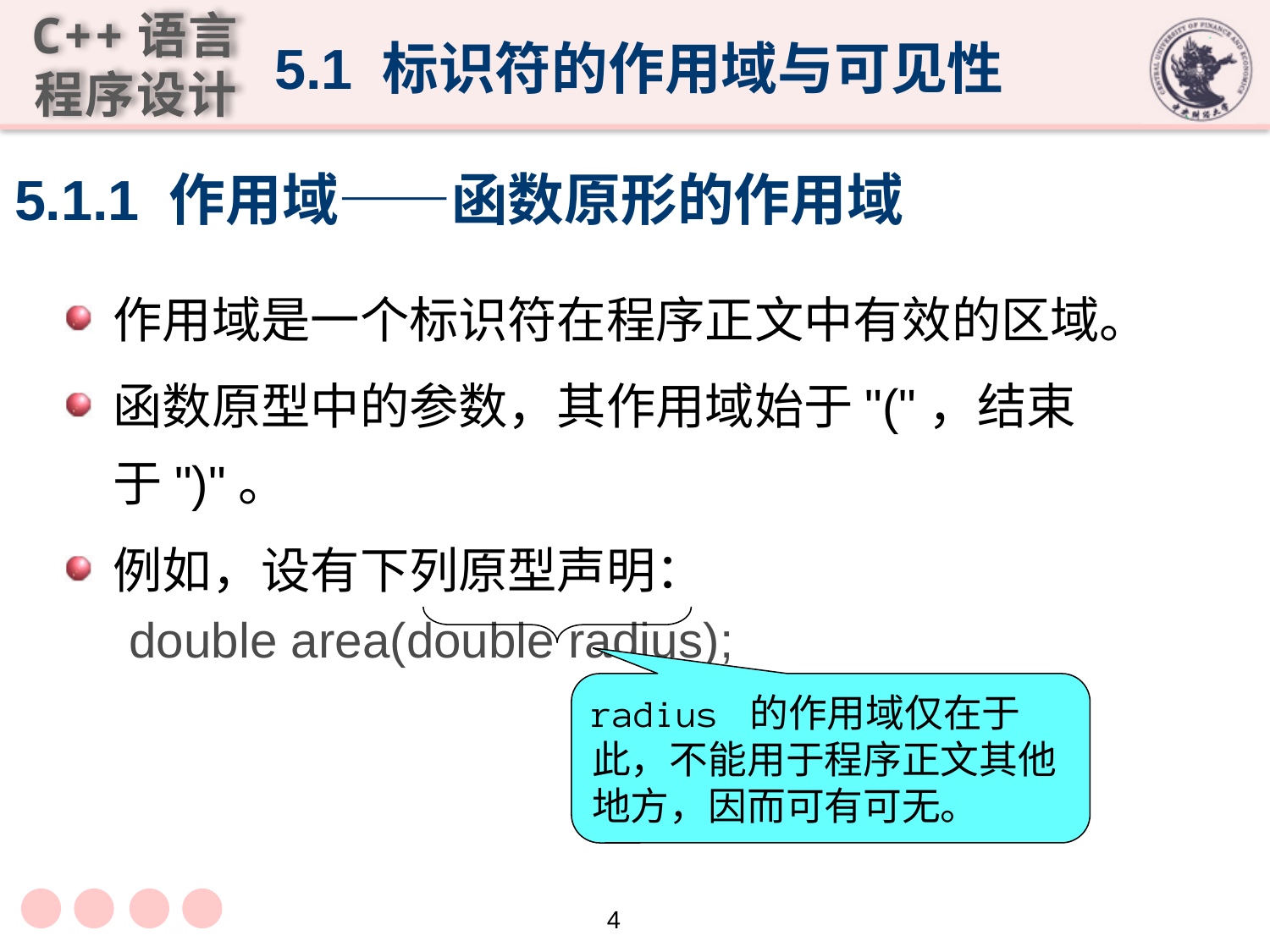

5.1 标识符的作用域与可见性
# 5.1.1 作用域——函数原形的作用域
作用域是一个标识符在程序正文中有效的区域。
函数原型中的参数，其作用域始于"("，结束于")"。
例如，设有下列原型声明：
double area(double radius);

radius 的作用域仅在于此，不能用于程序正文其他地方，因而可有可无。
4